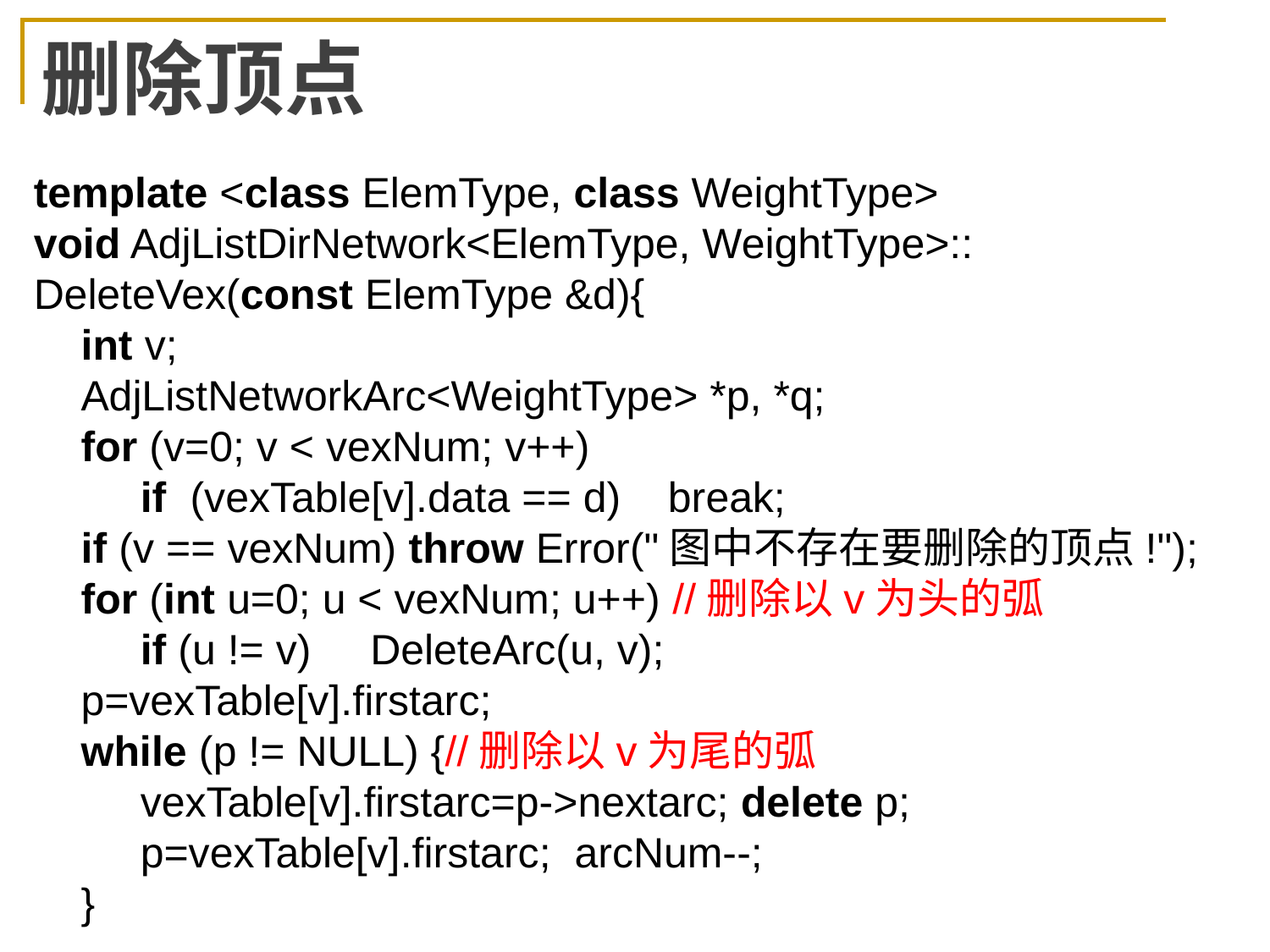

# 删除顶点
template <class ElemType, class WeightType>
void AdjListDirNetwork<ElemType, WeightType>::
DeleteVex(const ElemType &d){
    int v;
    AdjListNetworkArc<WeightType> *p, *q;
    for (v=0; v < vexNum; v++)
         if  (vexTable[v].data == d)    break;
    if (v == vexNum) throw Error("图中不存在要删除的顶点!");
    for (int u=0; u < vexNum; u++) //删除以v为头的弧
         if (u != v)     DeleteArc(u, v);
    p=vexTable[v].firstarc;
    while (p != NULL) {//删除以v为尾的弧
         vexTable[v].firstarc=p->nextarc; delete p;
         p=vexTable[v].firstarc;  arcNum--;
    }